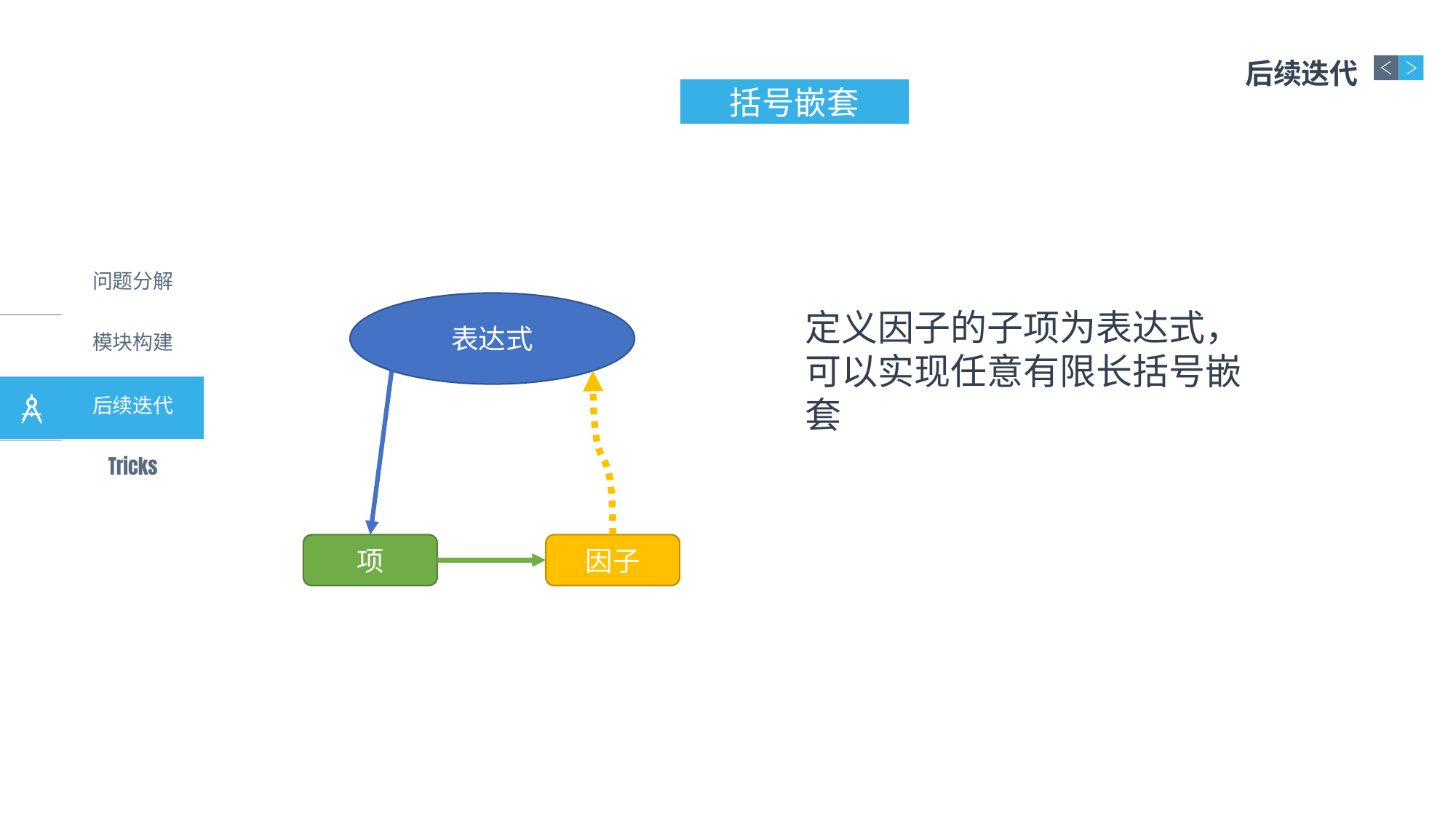

后续迭代

括号嵌套
问题分解

表达式
定义因子的子项为表达式，可以实现任意有限长括号嵌套

模块构建

后续迭代

Tricks

因子
项